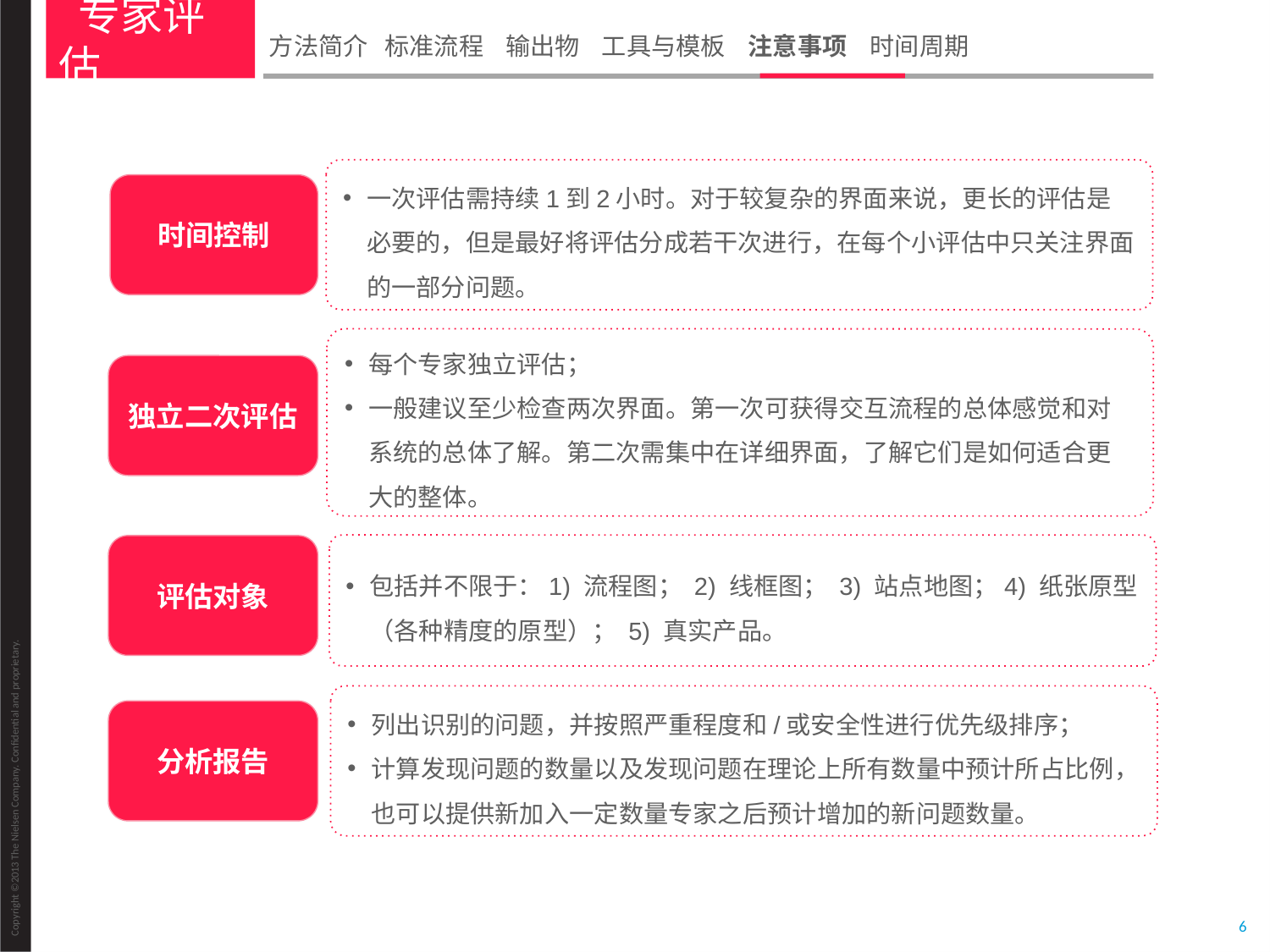

专家评估
方法简介   标准流程    输出物    工具与模板    注意事项    时间周期

一次评估需持续1到2小时。对于较复杂的界面来说，更长的评估是必要的，但是最好将评估分成若干次进行，在每个小评估中只关注界面的一部分问题。
时间控制
每个专家独立评估；
一般建议至少检查两次界面。第一次可获得交互流程的总体感觉和对系统的总体了解。第二次需集中在详细界面，了解它们是如何适合更大的整体。
独立二次评估
评估对象
包括并不限于：1) 流程图； 2) 线框图； 3) 站点地图；4) 纸张原型（各种精度的原型）； 5) 真实产品。
列出识别的问题，并按照严重程度和/或安全性进行优先级排序；
计算发现问题的数量以及发现问题在理论上所有数量中预计所占比例，也可以提供新加入一定数量专家之后预计增加的新问题数量。
分析报告